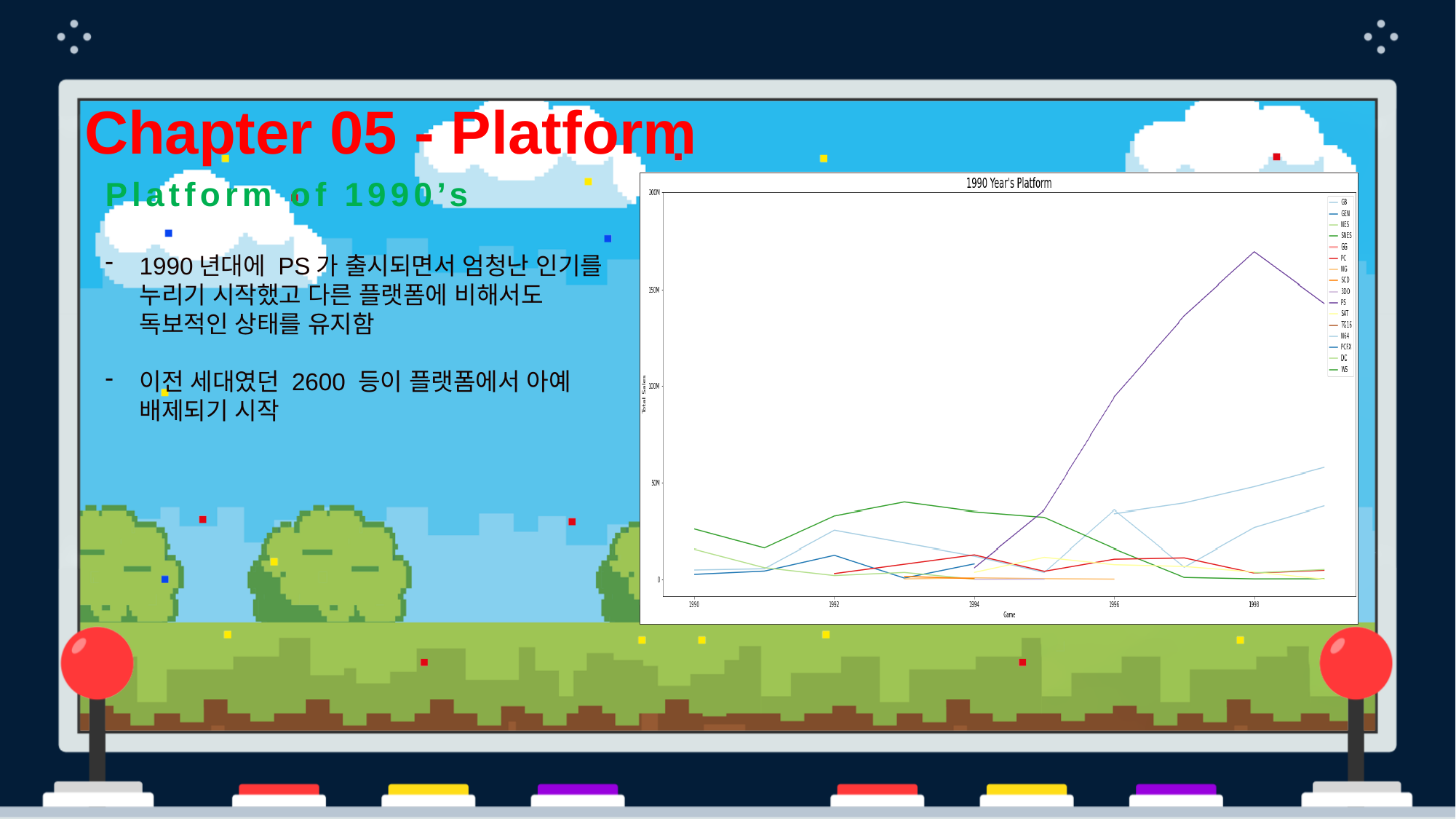

Chapter 05 - Platform
Platform of 1990’s

1990년대에 PS가 출시되면서 엄청난 인기를 누리기 시작했고 다른 플랫폼에 비해서도 독보적인 상태를 유지함

이전 세대였던 2600 등이 플랫폼에서 아예 배제되기 시작